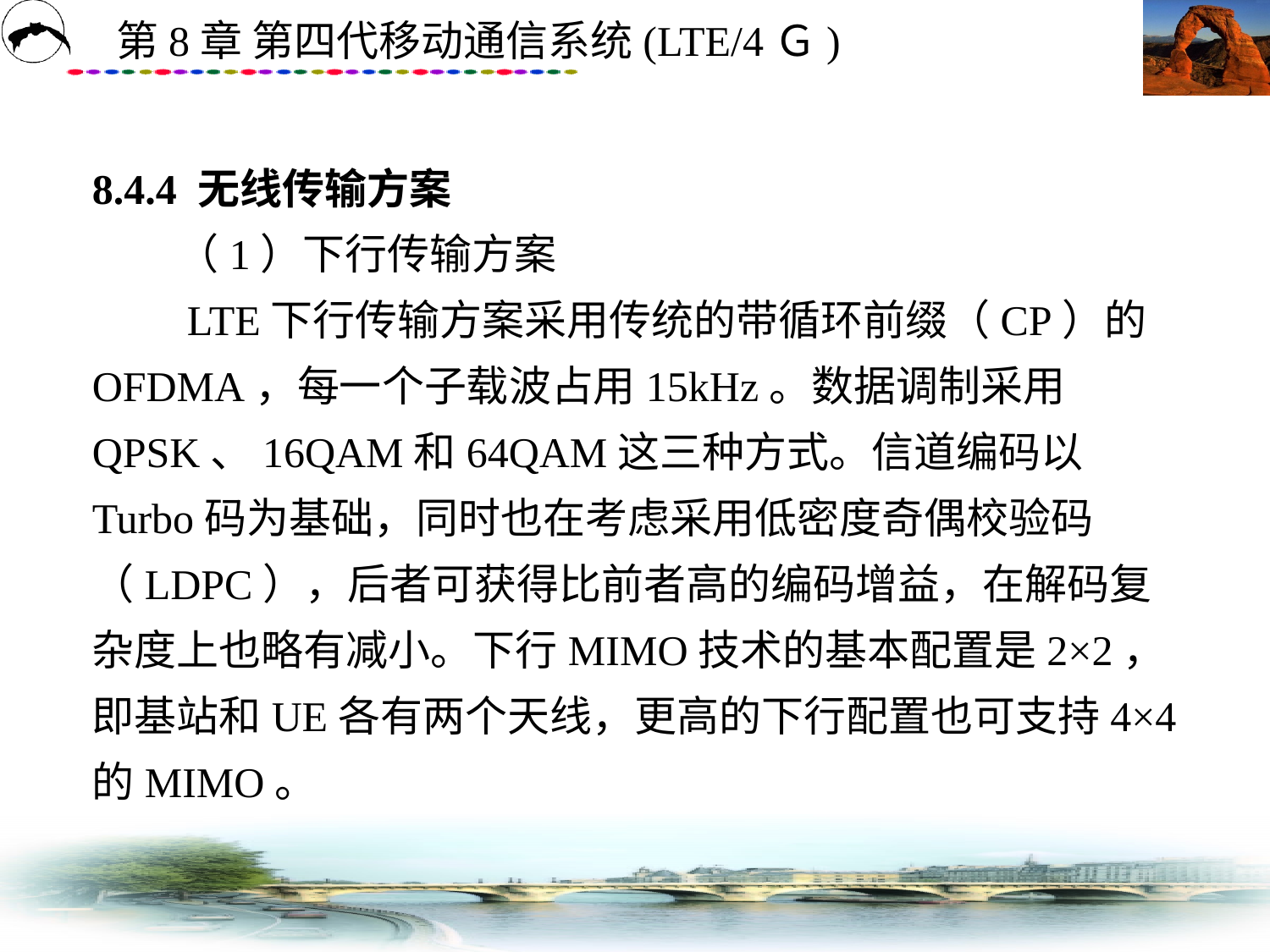

# 8.4.4 无线传输方案 　　（1）下行传输方案 　　LTE下行传输方案采用传统的带循环前缀（CP）的OFDMA，每一个子载波占用15kHz。数据调制采用QPSK、16QAM和64QAM这三种方式。信道编码以Turbo码为基础，同时也在考虑采用低密度奇偶校验码（LDPC），后者可获得比前者高的编码增益，在解码复杂度上也略有减小。下行MIMO技术的基本配置是2×2，即基站和UE各有两个天线，更高的下行配置也可支持4×4的MIMO。